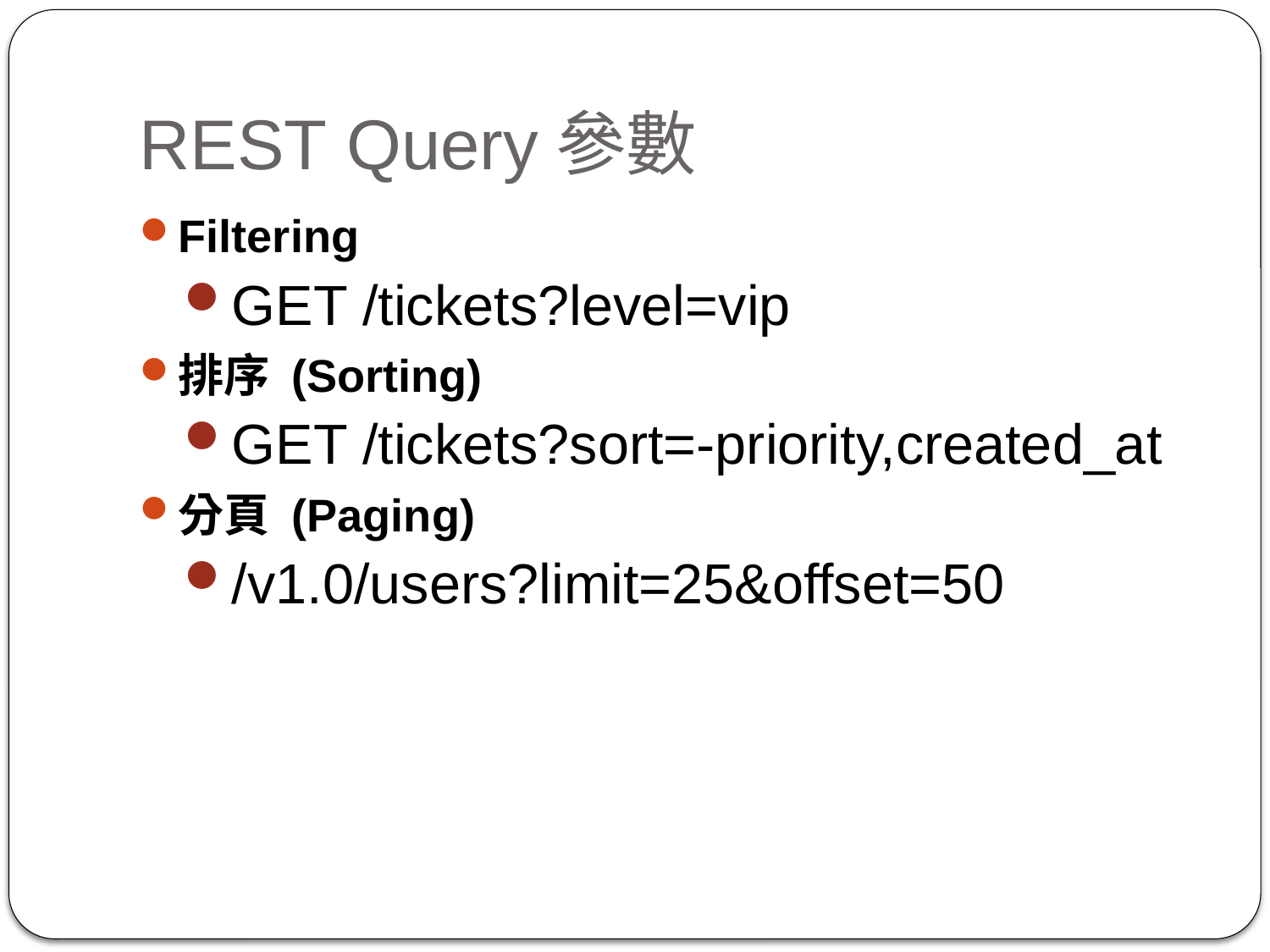

# REST Query參數
Filtering
GET /tickets?level=vip
排序 (Sorting)
GET /tickets?sort=-priority,created_at
分頁 (Paging)
/v1.0/users?limit=25&offset=50